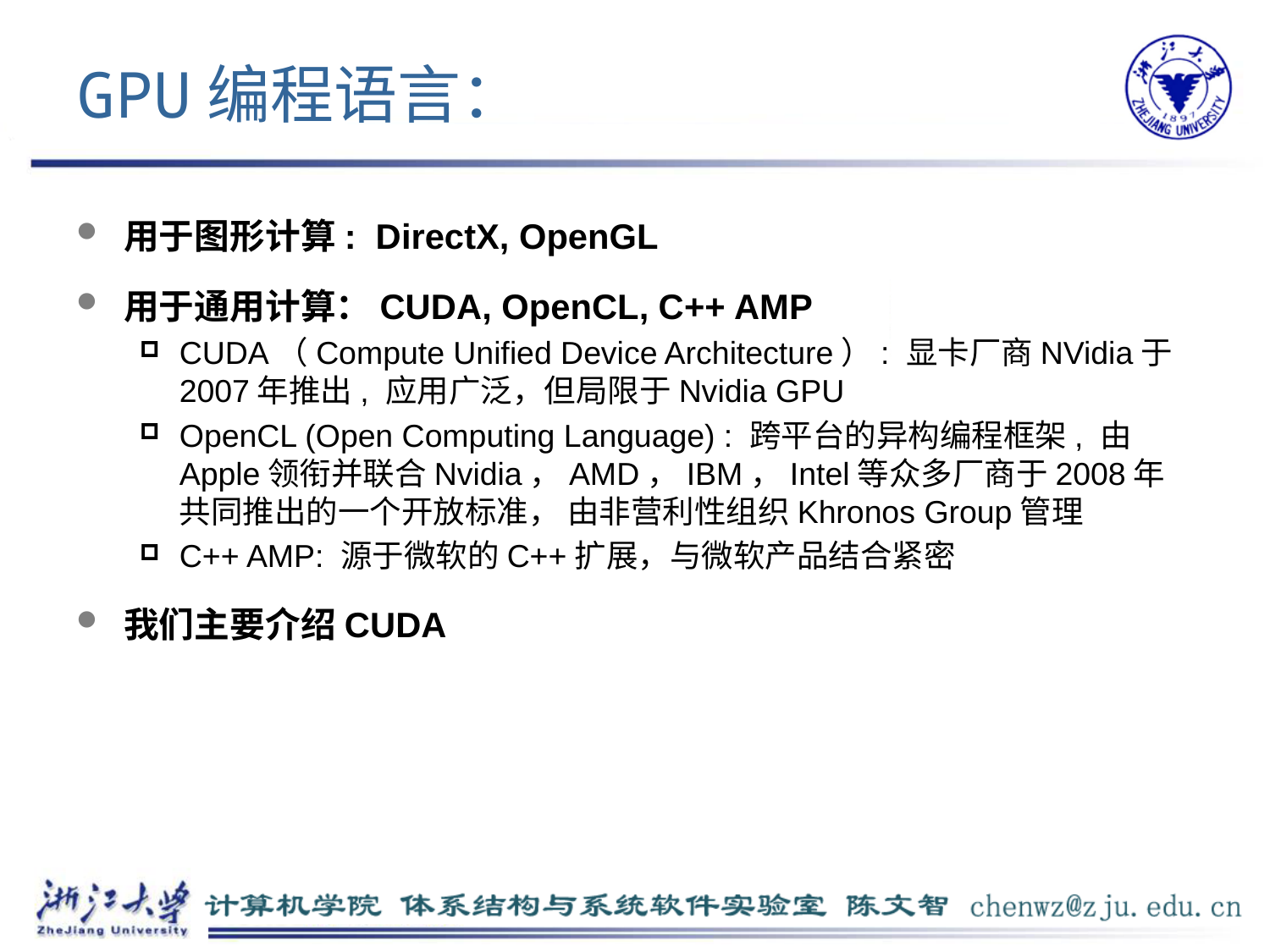

# GPU编程语言：
用于图形计算:  DirectX, OpenGL
用于通用计算：CUDA, OpenCL, C++ AMP
CUDA（Compute Unified Device Architecture）: 显卡厂商NVidia于2007年推出, 应用广泛，但局限于Nvidia GPU
OpenCL (Open Computing Language) : 跨平台的异构编程框架, 由Apple领衔并联合Nvidia，AMD，IBM，Intel等众多厂商于2008年共同推出的一个开放标准， 由非营利性组织Khronos Group管理
C++ AMP: 源于微软的C++扩展，与微软产品结合紧密
我们主要介绍CUDA